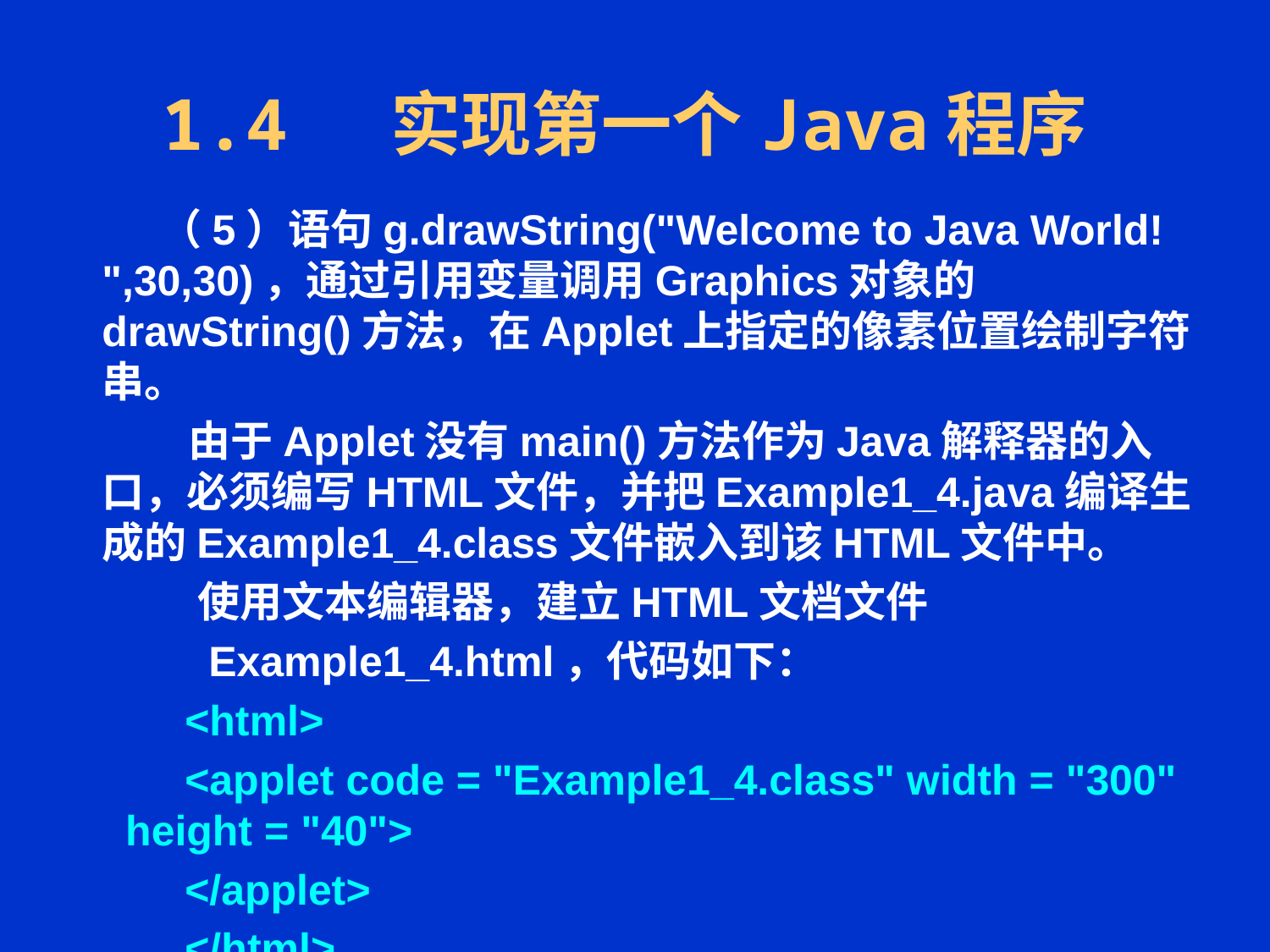

# 1.4  实现第一个Java程序
     （5）语句g.drawString("Welcome to Java World! ",30,30)，通过引用变量调用Graphics对象的drawString()方法，在Applet上指定的像素位置绘制字符串。
        由于Applet没有main()方法作为Java解释器的入口，必须编写HTML文件，并把Example1_4.java编译生成的Example1_4.class文件嵌入到该HTML文件中。
         使用文本编辑器，建立HTML文档文件
         Example1_4.html，代码如下：
       <html>
       <applet code = "Example1_4.class" width = "300"     height = "40">
       </applet>
       </html>